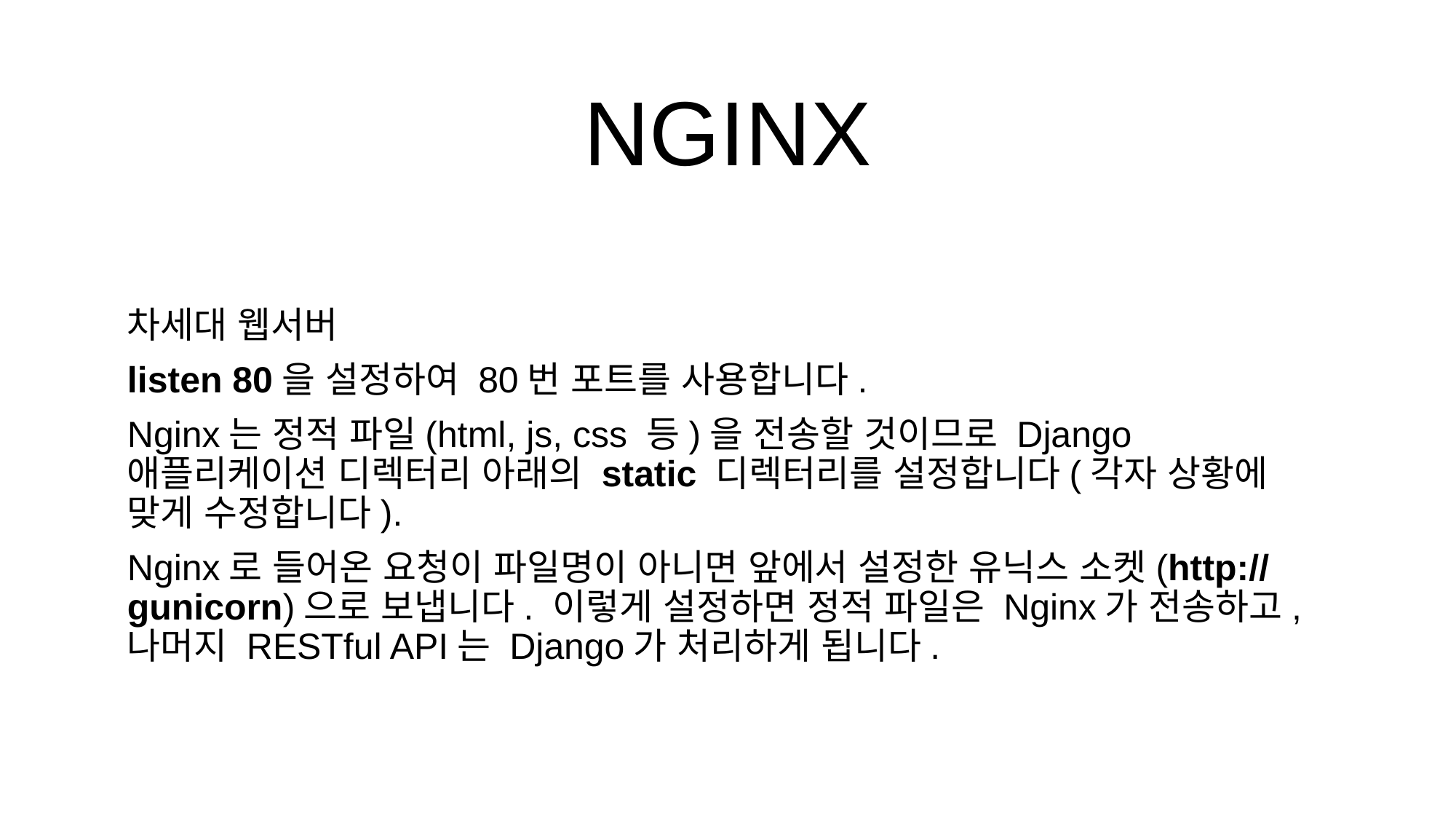

# NGINX
차세대 웹서버
listen 80을 설정하여 80번 포트를 사용합니다.
Nginx는 정적 파일(html, js, css 등)을 전송할 것이므로 Django 애플리케이션 디렉터리 아래의 static 디렉터리를 설정합니다(각자 상황에 맞게 수정합니다).
Nginx로 들어온 요청이 파일명이 아니면 앞에서 설정한 유닉스 소켓(http://gunicorn)으로 보냅니다. 이렇게 설정하면 정적 파일은 Nginx가 전송하고, 나머지 RESTful API는 Django가 처리하게 됩니다.